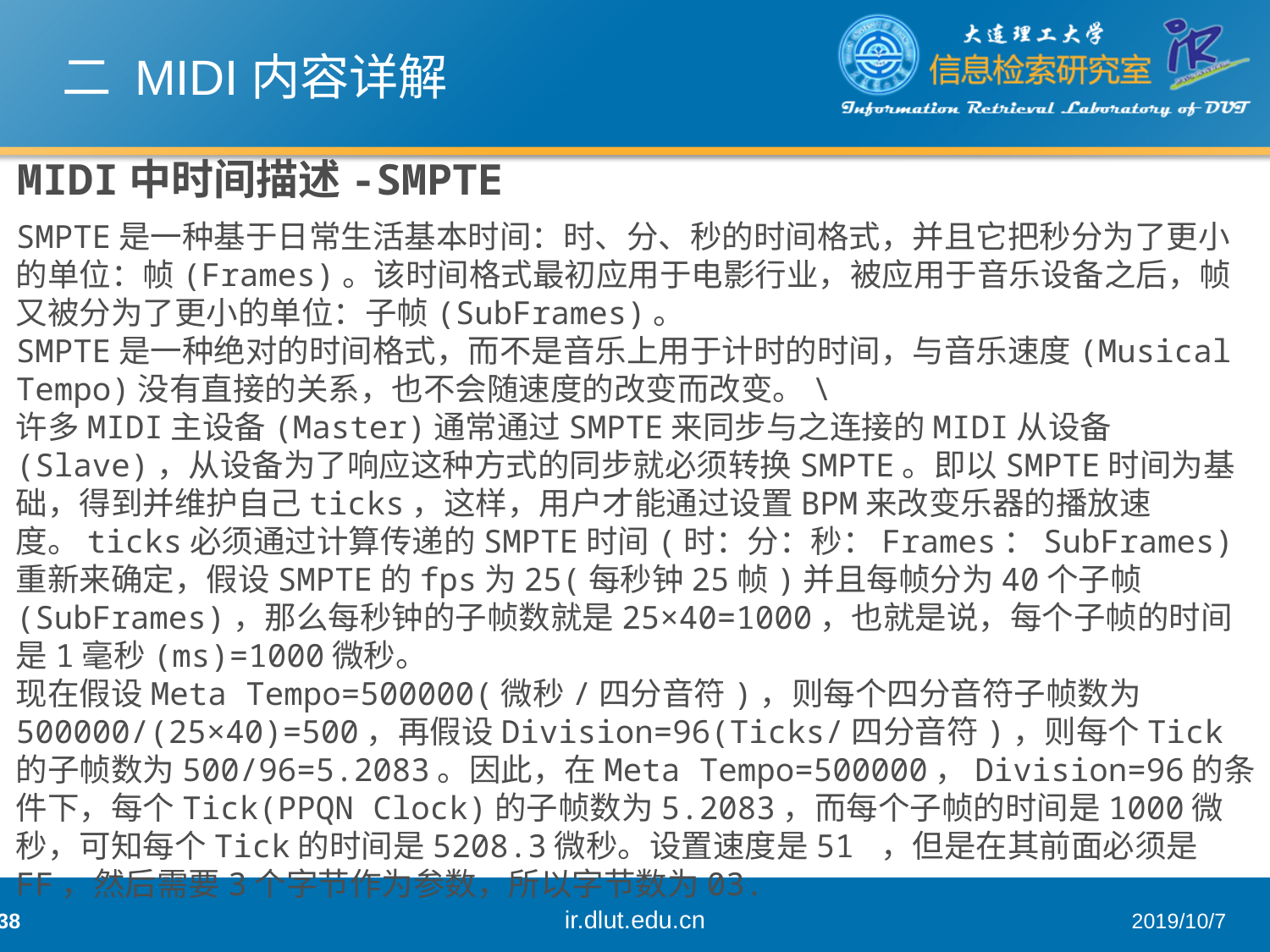

# 二 MIDI内容详解
MIDI中时间描述-SMPTE
SMPTE是一种基于日常生活基本时间：时、分、秒的时间格式，并且它把秒分为了更小的单位：帧(Frames)。该时间格式最初应用于电影行业，被应用于音乐设备之后，帧又被分为了更小的单位：子帧(SubFrames)。
SMPTE是一种绝对的时间格式，而不是音乐上用于计时的时间，与音乐速度(Musical Tempo)没有直接的关系，也不会随速度的改变而改变。\
许多MIDI主设备(Master)通常通过SMPTE来同步与之连接的MIDI从设备(Slave)，从设备为了响应这种方式的同步就必须转换SMPTE。即以SMPTE时间为基础，得到并维护自己ticks，这样，用户才能通过设置BPM来改变乐器的播放速度。ticks必须通过计算传递的SMPTE时间(时：分：秒：Frames：SubFrames)重新来确定，假设SMPTE的fps为25(每秒钟25帧)并且每帧分为40个子帧(SubFrames)，那么每秒钟的子帧数就是25×40=1000，也就是说，每个子帧的时间是1毫秒(ms)=1000微秒。
现在假设Meta Tempo=500000(微秒/四分音符)，则每个四分音符子帧数为500000/(25×40)=500，再假设Division=96(Ticks/四分音符)，则每个Tick的子帧数为500/96=5.2083。因此，在Meta Tempo=500000，Division=96的条件下，每个Tick(PPQN Clock)的子帧数为5.2083，而每个子帧的时间是1000微秒，可知每个Tick的时间是5208.3微秒。设置速度是51 ，但是在其前面必须是FF，然后需要3个字节作为参数，所以字节数为03.